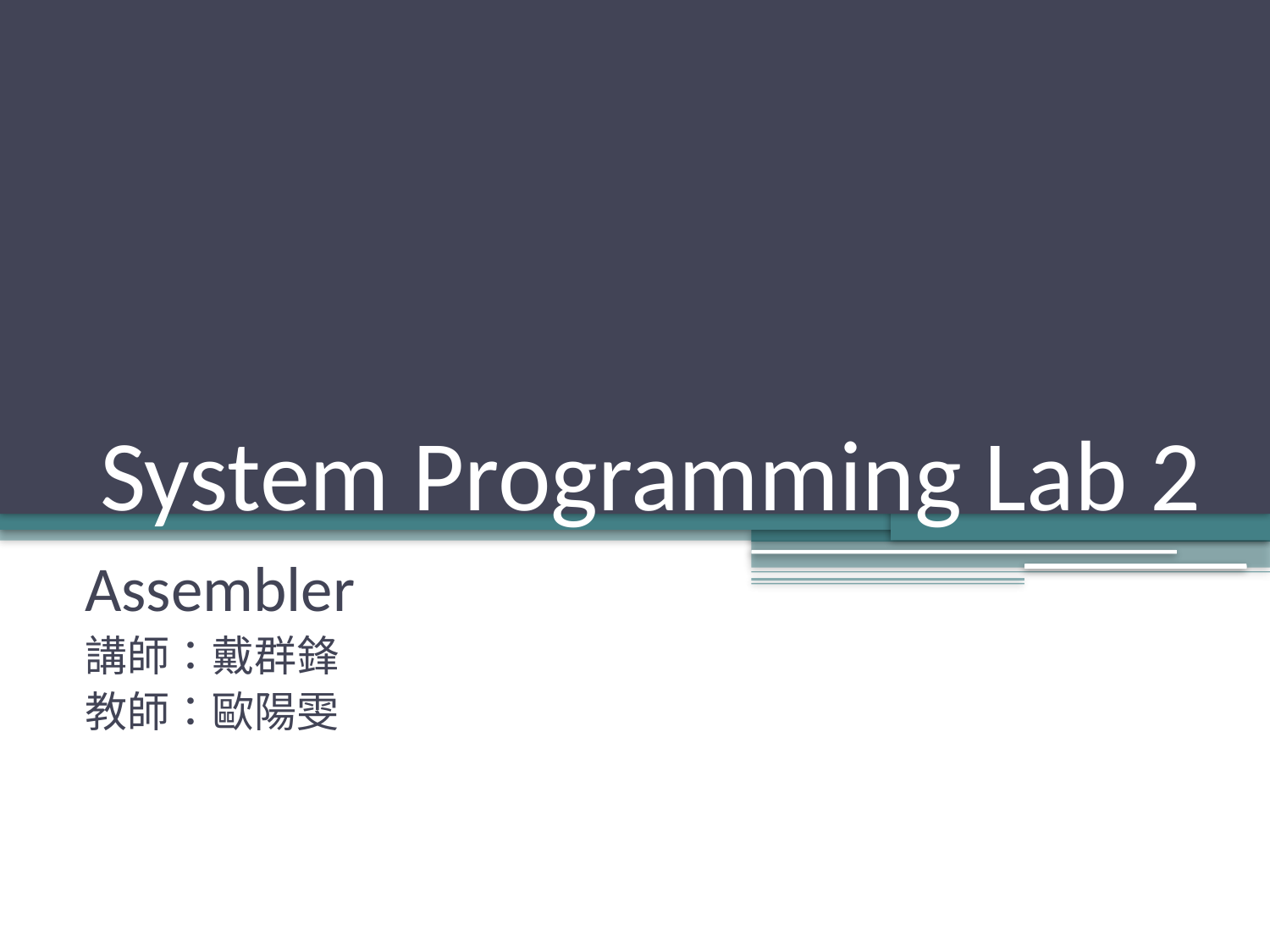

# System Programming Lab 2
Assembler
講師：戴群鋒
教師：歐陽雯